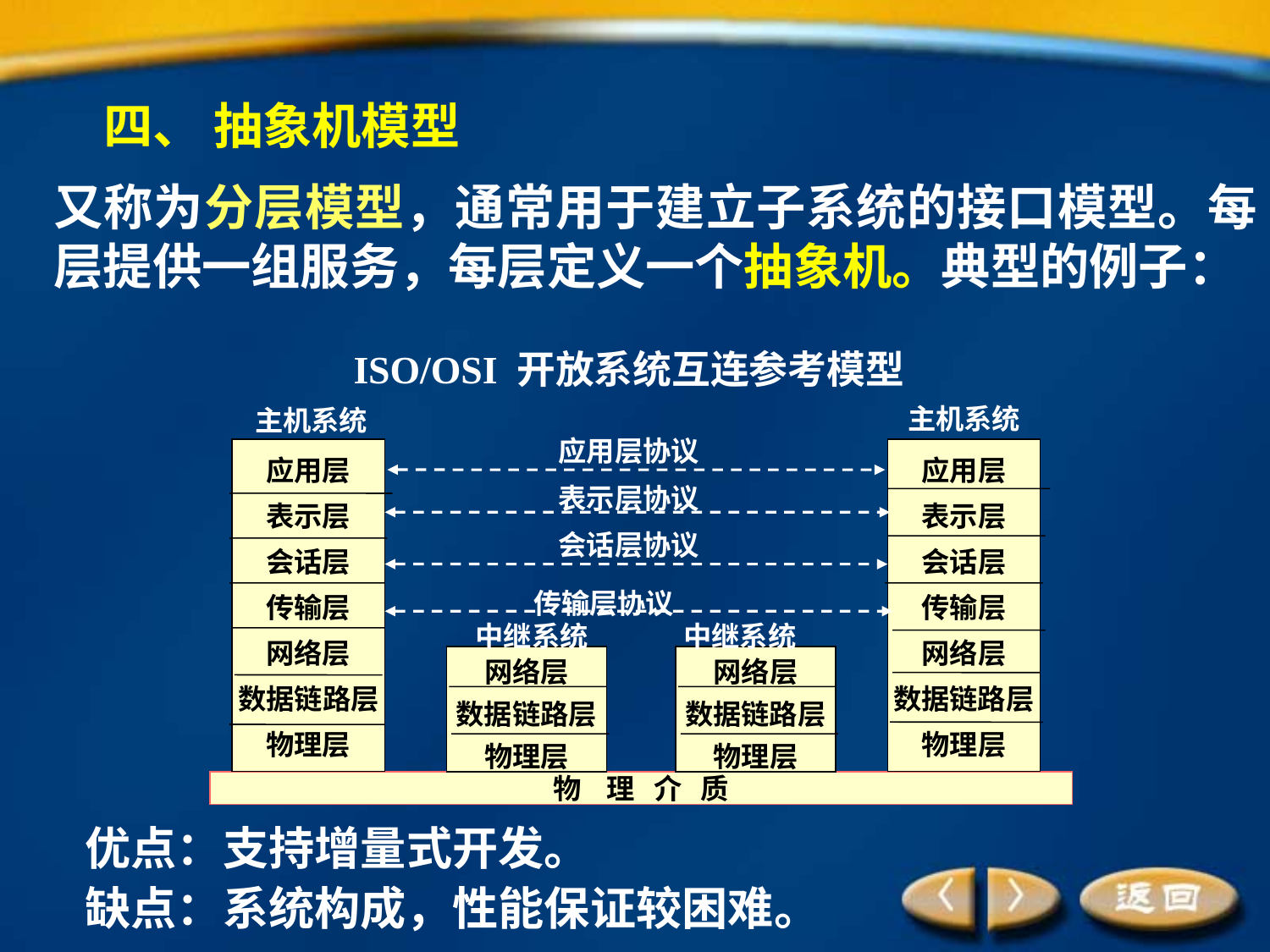

四、 抽象机模型
又称为分层模型，通常用于建立子系统的接口模型。每层提供一组服务，每层定义一个抽象机。典型的例子：
ISO/OSI 开放系统互连参考模型
主机系统
主机系统
应用层协议
表示层协议
会话层协议
传输层协议
应用层
表示层
会话层
传输层
网络层
数据链路层
物理层
应用层
表示层
会话层
传输层
网络层
数据链路层
物理层

中继系统               中继系统

网络层
数据链路层
物理层
网络层
数据链路层
物理层

物    理   介   质
优点：支持增量式开发。
缺点：系统构成，性能保证较困难。